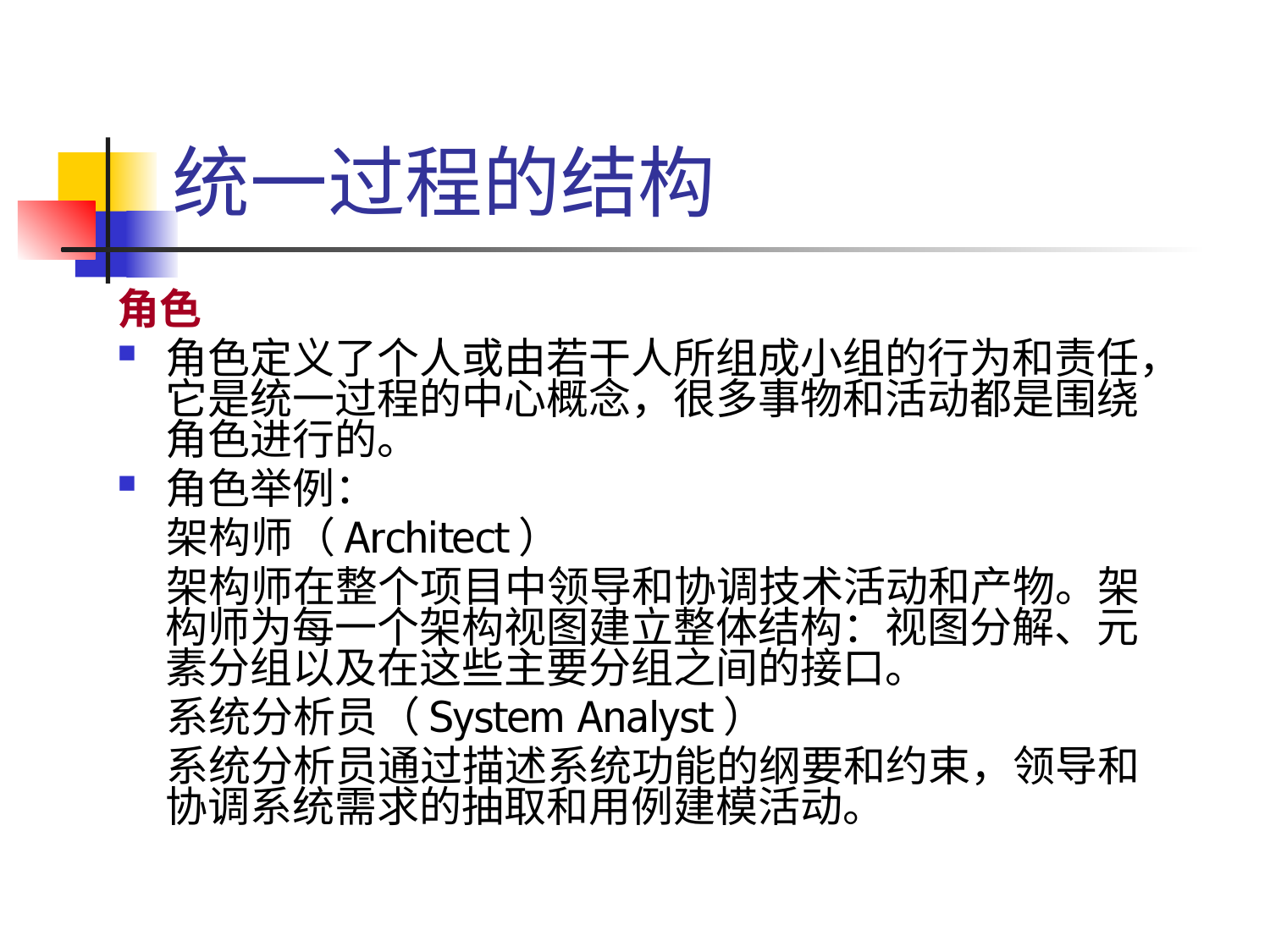

# 统一过程的结构
角色
角色定义了个人或由若干人所组成小组的行为和责任，它是统一过程的中心概念，很多事物和活动都是围绕角色进行的。
角色举例：
    架构师（Architect）
    架构师在整个项目中领导和协调技术活动和产物。架 构师为每一个架构视图建立整体结构：视图分解、元 素分组以及在这些主要分组之间的接口。
    系统分析员（System Analyst）
    系统分析员通过描述系统功能的纲要和约束，领导和协调系统需求的抽取和用例建模活动。